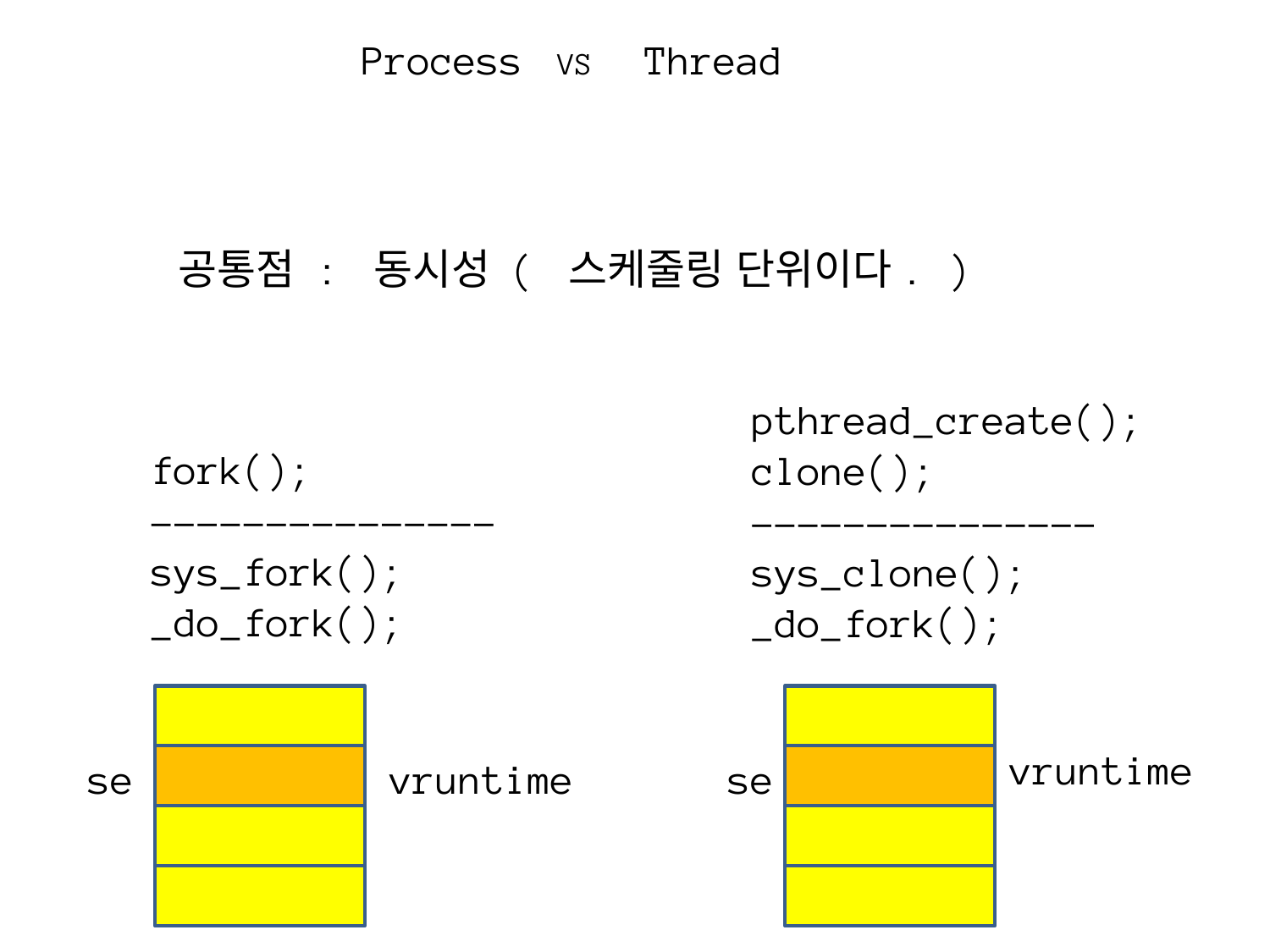

Process  VS   Thread
공통점 : 동시성 ( 스케줄링 단위이다. )
pthread_create();
clone();
---------------
sys_clone();
_do_fork();
fork();
---------------
sys_fork();
_do_fork();

vruntime
se

vruntime
se